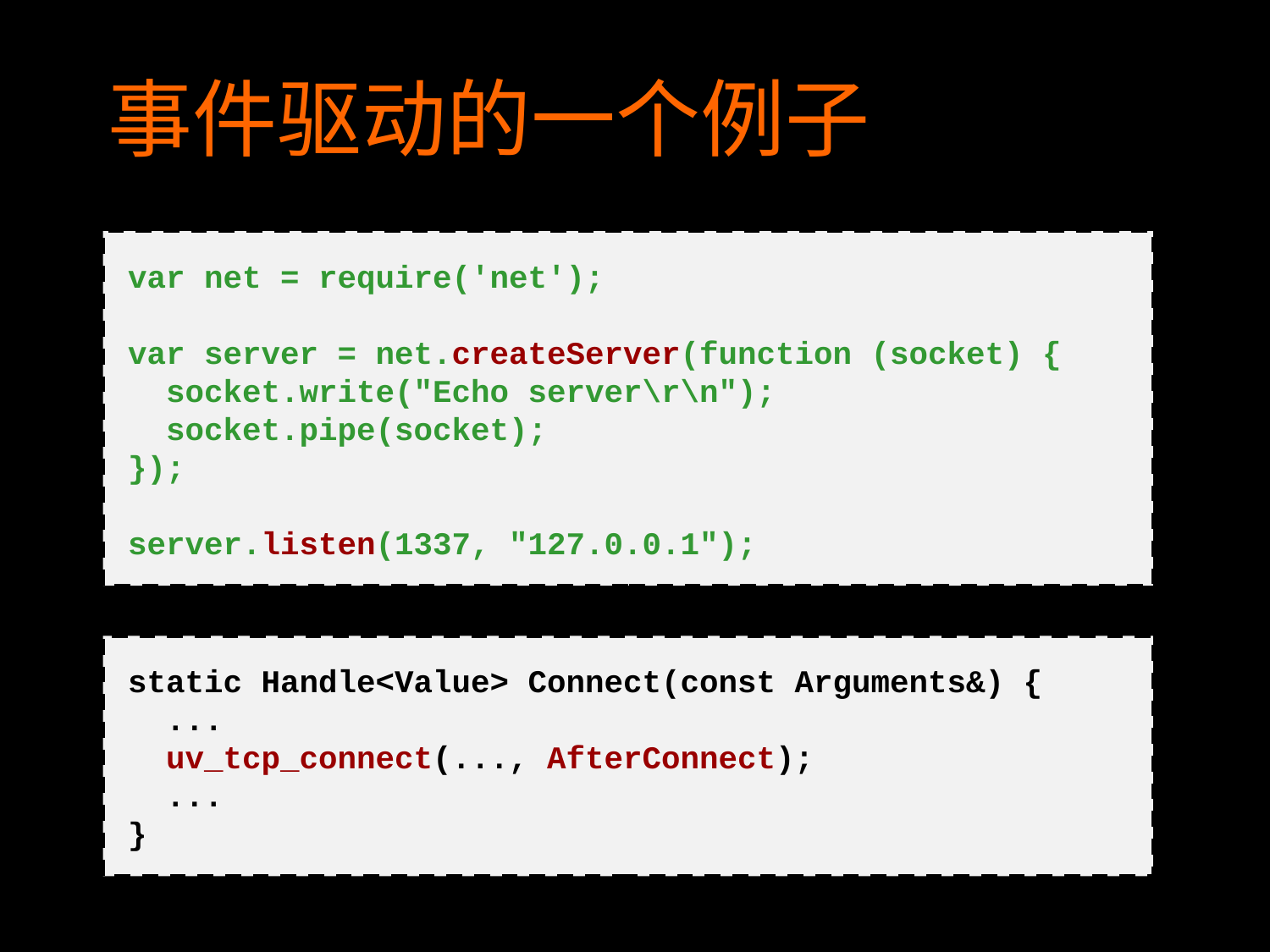

# 事件驱动的一个例子
var net = require('net');

var server = net.createServer(function (socket) {
  socket.write("Echo server\r\n");
  socket.pipe(socket);
});

server.listen(1337, "127.0.0.1");
static Handle<Value> Connect(const Arguments&) {
  ...
  uv_tcp_connect(..., AfterConnect);
  ...
}